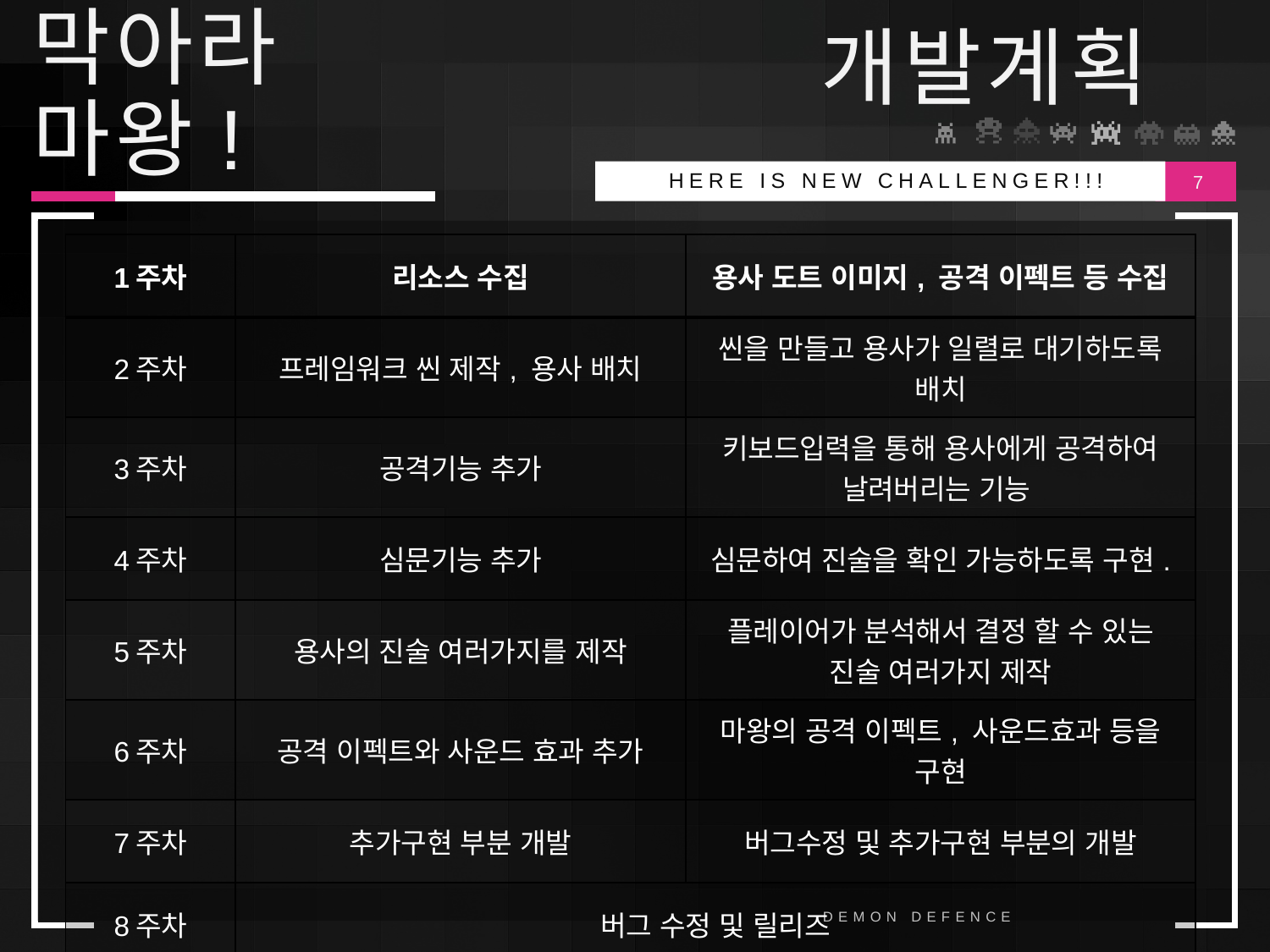

개발계획
# 막아라 마왕!
 HERE IS NEW CHALLENGER!!!
7

| 1주차 | 리소스 수집 | 용사 도트 이미지, 공격 이펙트 등 수집 |
| --- | --- | --- |
| 2주차 | 프레임워크 씬 제작, 용사 배치 | 씬을 만들고 용사가 일렬로 대기하도록 배치 |
| 3주차 | 공격기능 추가 | 키보드입력을 통해 용사에게 공격하여 날려버리는 기능 |
| 4주차 | 심문기능 추가 | 심문하여 진술을 확인 가능하도록 구현. |
| 5주차 | 용사의 진술 여러가지를 제작 | 플레이어가 분석해서 결정 할 수 있는 진술 여러가지 제작 |
| 6주차 | 공격 이펙트와 사운드 효과 추가 | 마왕의 공격 이펙트, 사운드효과 등을 구현 |
| 7주차 | 추가구현 부분 개발 | 버그수정 및 추가구현 부분의 개발 |
| 8주차 | 버그 수정 및 릴리즈 |  |
DEMON DEFENCE